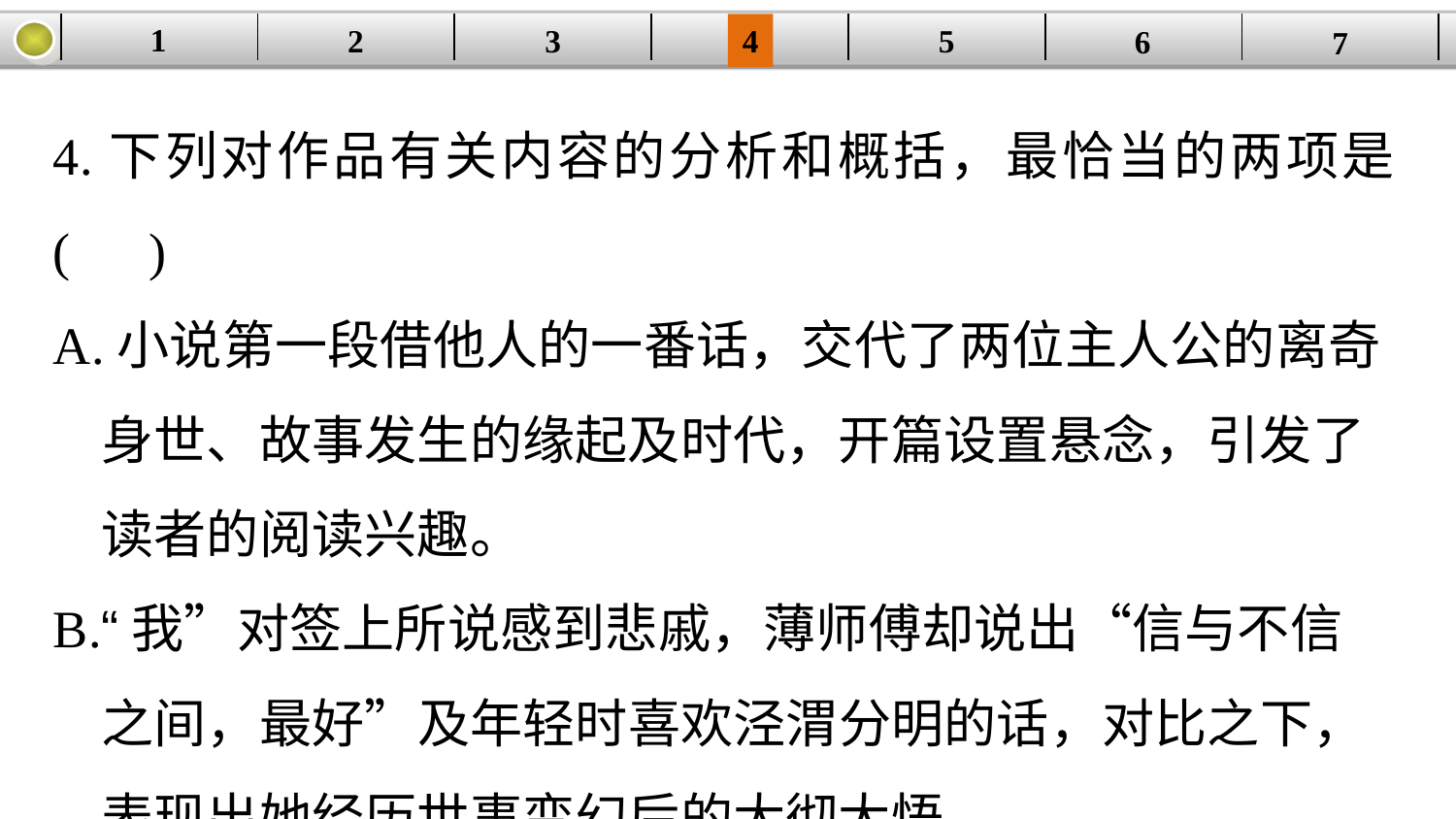

1
5
3
2
|  |  |  |  |  |  |  |
| --- | --- | --- | --- | --- | --- | --- |
4
6
7

4.下列对作品有关内容的分析和概括，最恰当的两项是(　)
A.小说第一段借他人的一番话，交代了两位主人公的离奇
   身世、故事发生的缘起及时代，开篇设置悬念，引发了
   读者的阅读兴趣。
B.“我”对签上所说感到悲戚，薄师傅却说出“信与不信
   之间，最好”及年轻时喜欢泾渭分明的话，对比之下，
   表现出她经历世事变幻后的大彻大悟。